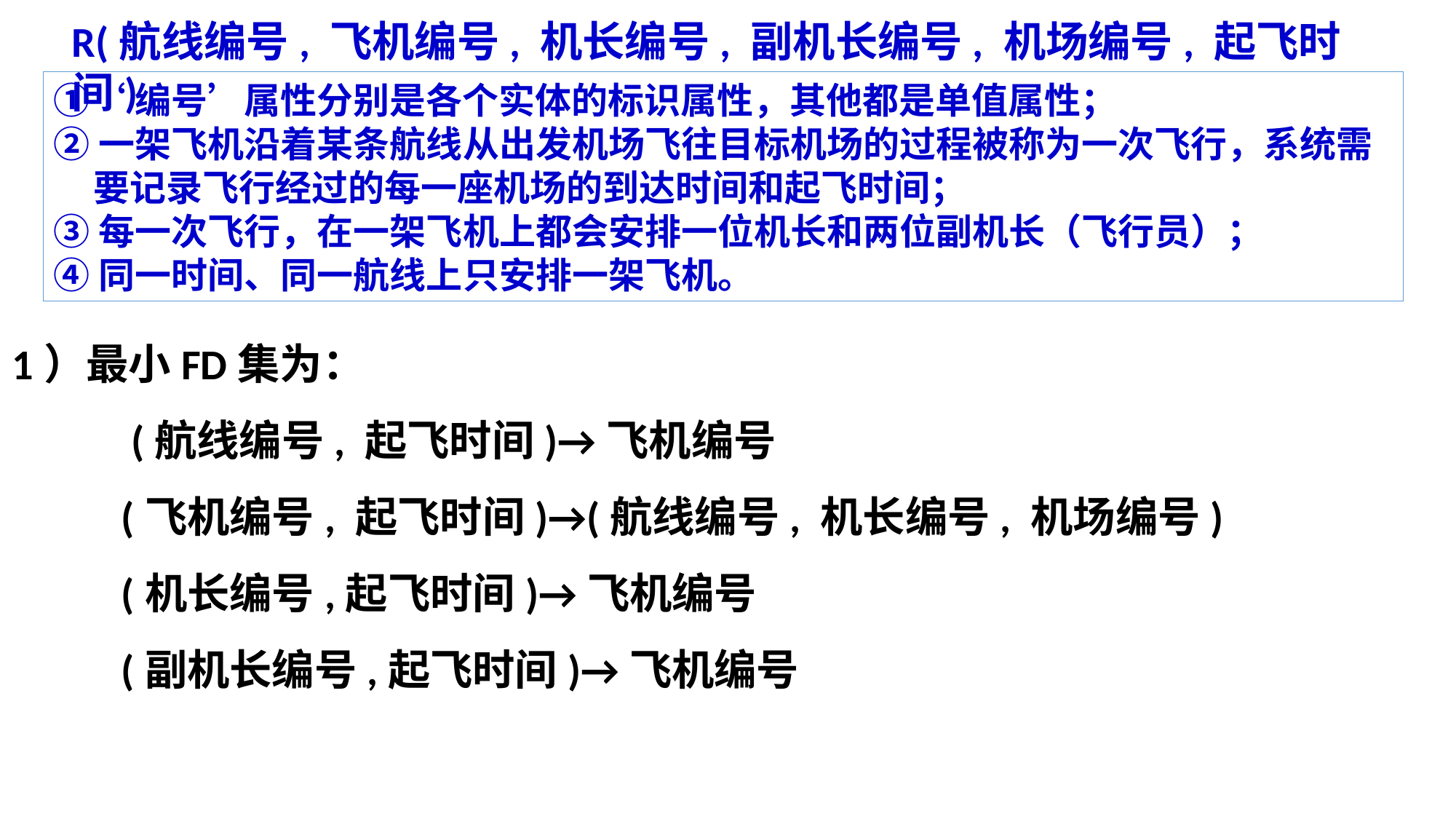

R(航线编号, 飞机编号, 机长编号, 副机长编号, 机场编号, 起飞时间)
①‘编号’属性分别是各个实体的标识属性，其他都是单值属性；
②一架飞机沿着某条航线从出发机场飞往目标机场的过程被称为一次飞行，系统需要记录飞行经过的每一座机场的到达时间和起飞时间；
③每一次飞行，在一架飞机上都会安排一位机长和两位副机长（飞行员）；
④同一时间、同一航线上只安排一架飞机。
1）最小FD集为：
 (航线编号, 起飞时间)→飞机编号
(飞机编号, 起飞时间)→(航线编号, 机长编号, 机场编号)
(机长编号,起飞时间)→飞机编号
(副机长编号,起飞时间)→飞机编号